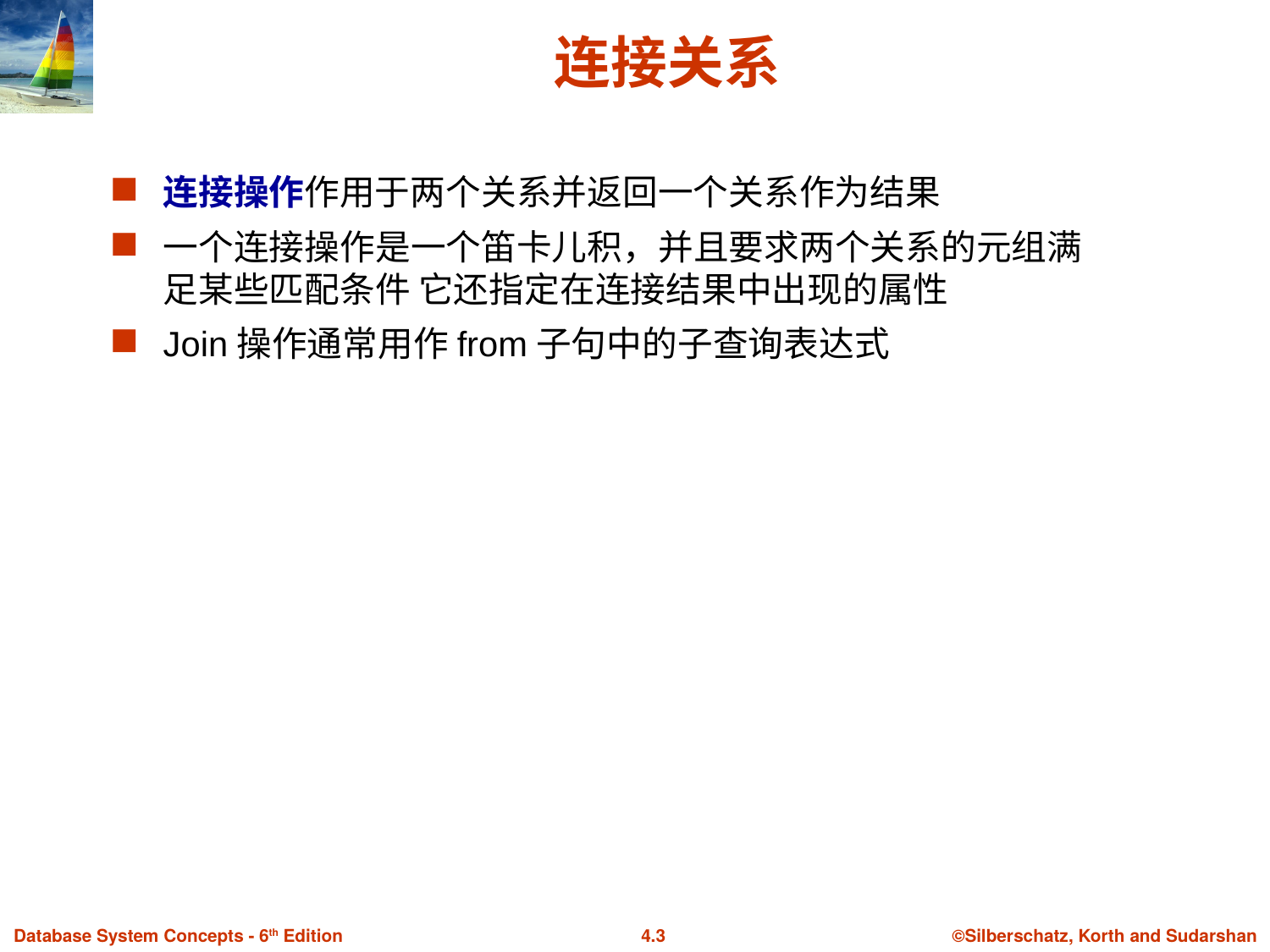

# 连接关系
连接操作作用于两个关系并返回一个关系作为结果
一个连接操作是一个笛卡儿积，并且要求两个关系的元组满足某些匹配条件 它还指定在连接结果中出现的属性
Join操作通常用作from子句中的子查询表达式